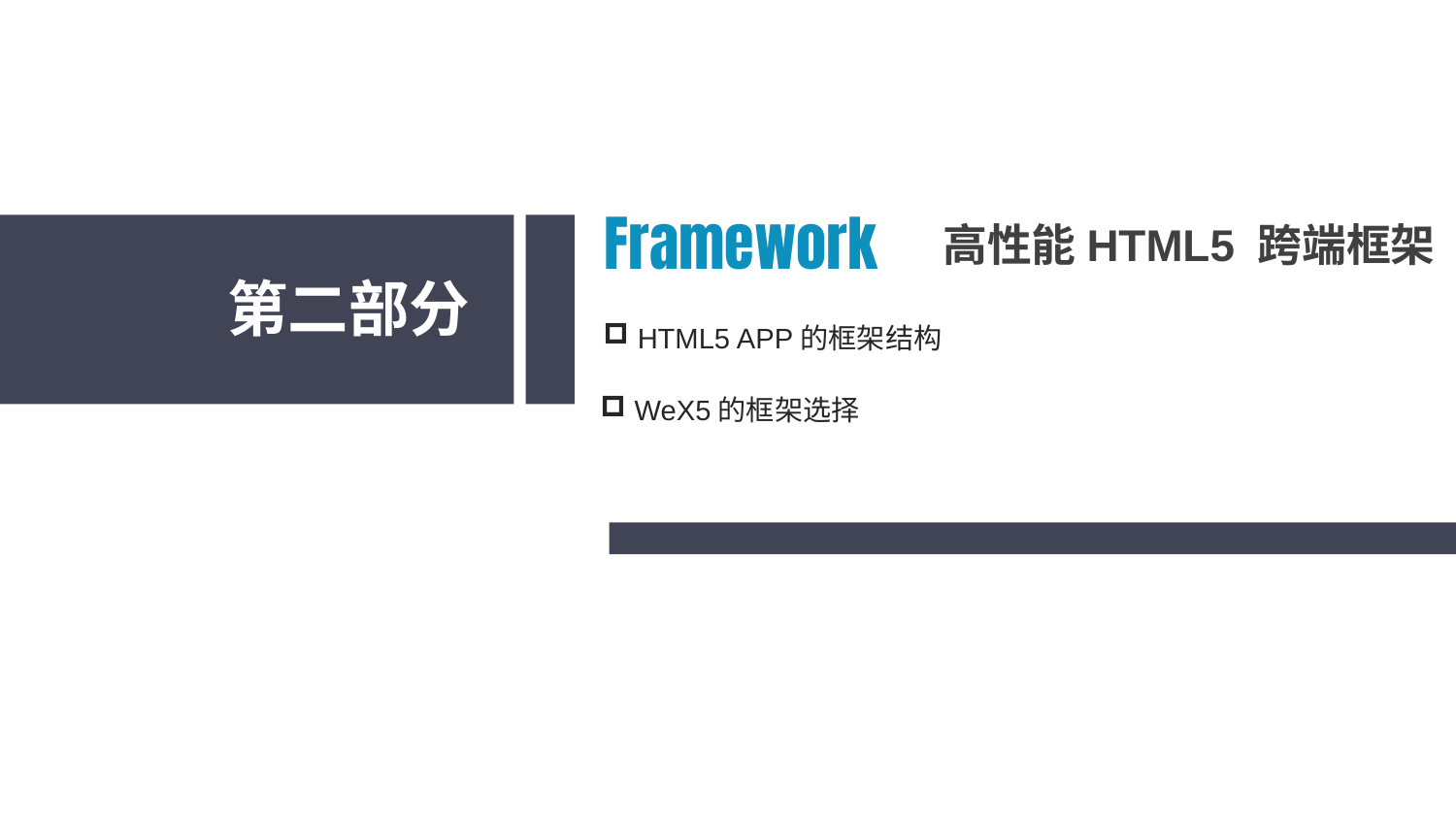

Framework
高性能HTML5 跨端框架

第二部分
HTML5 APP的框架结构
WeX5的框架选择